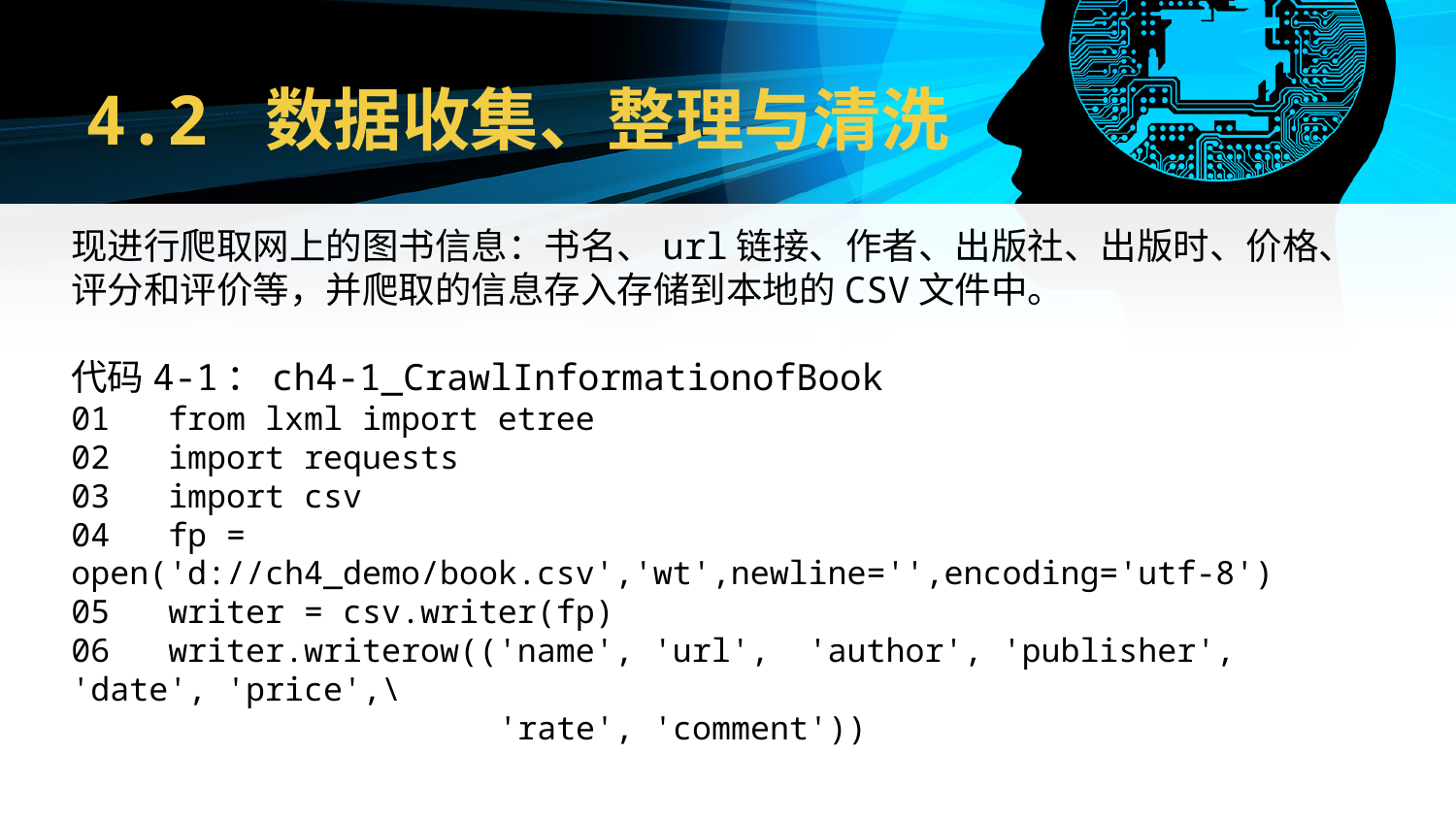

# 4.2 数据收集、整理与清洗
现进行爬取网上的图书信息：书名、url链接、作者、出版社、出版时、价格、评分和评价等，并爬取的信息存入存储到本地的CSV文件中。

代码4-1：ch4-1_CrawlInformationofBook
01   from lxml import etree
02   import requests
03   import csv
04   fp = open('d://ch4_demo/book.csv','wt',newline='',encoding='utf-8')
05   writer = csv.writer(fp)
06   writer.writerow(('name', 'url',  'author', 'publisher', 'date', 'price',\
                      'rate', 'comment'))